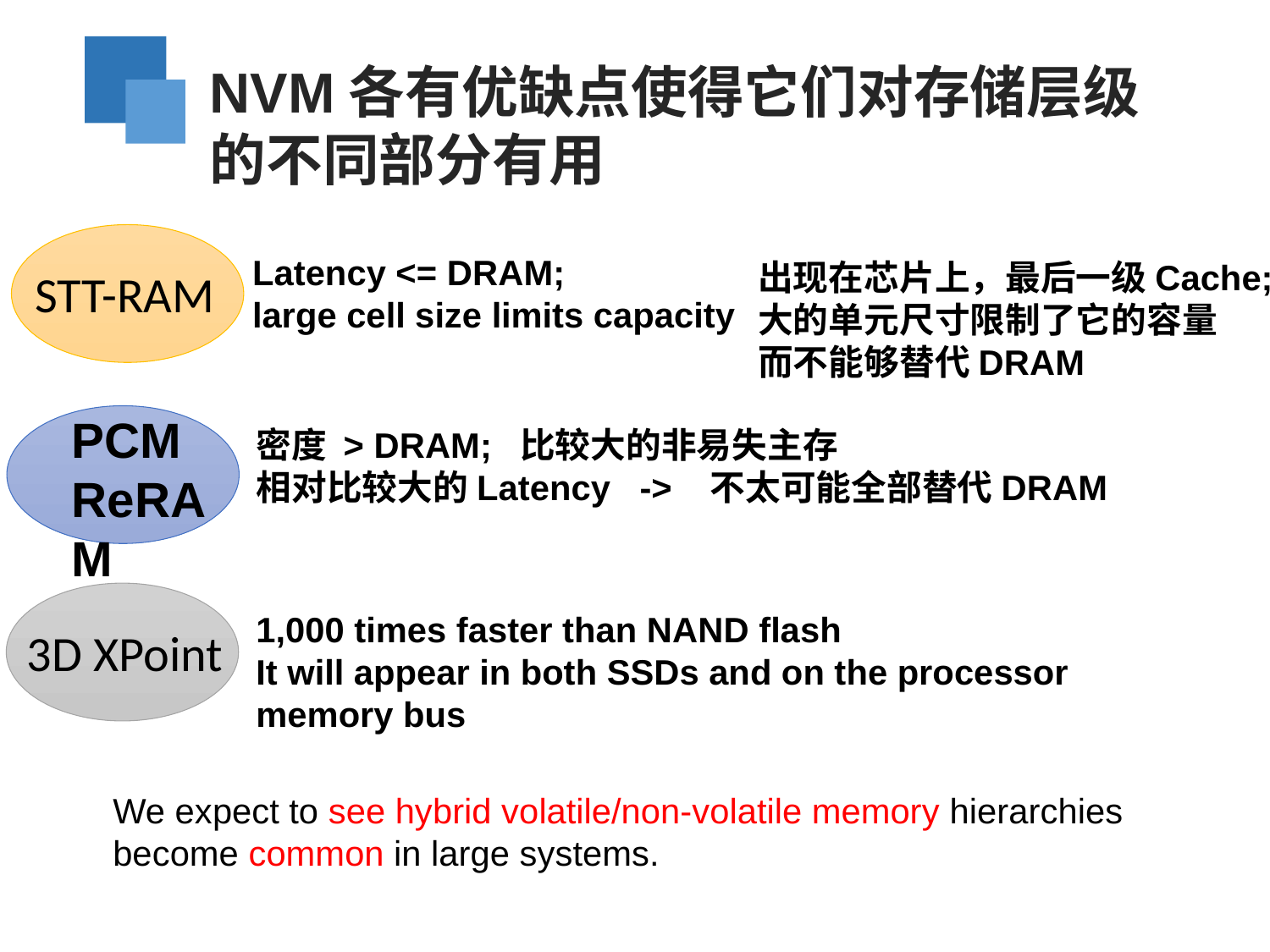

NVM各有优缺点使得它们对存储层级的不同部分有用

Latency <= DRAM;
large cell size limits capacity
出现在芯片上，最后一级Cache;
大的单元尺寸限制了它的容量
而不能够替代DRAM
STT-RAM
PCM
ReRAM

密度 > DRAM;  比较大的非易失主存
相对比较大的Latency   ->   不太可能全部替代DRAM

1,000 times faster than NAND flash
It will appear in both SSDs and on the processor memory bus
3D XPoint
We expect to see hybrid volatile/non-volatile memory hierarchies become common in large systems.